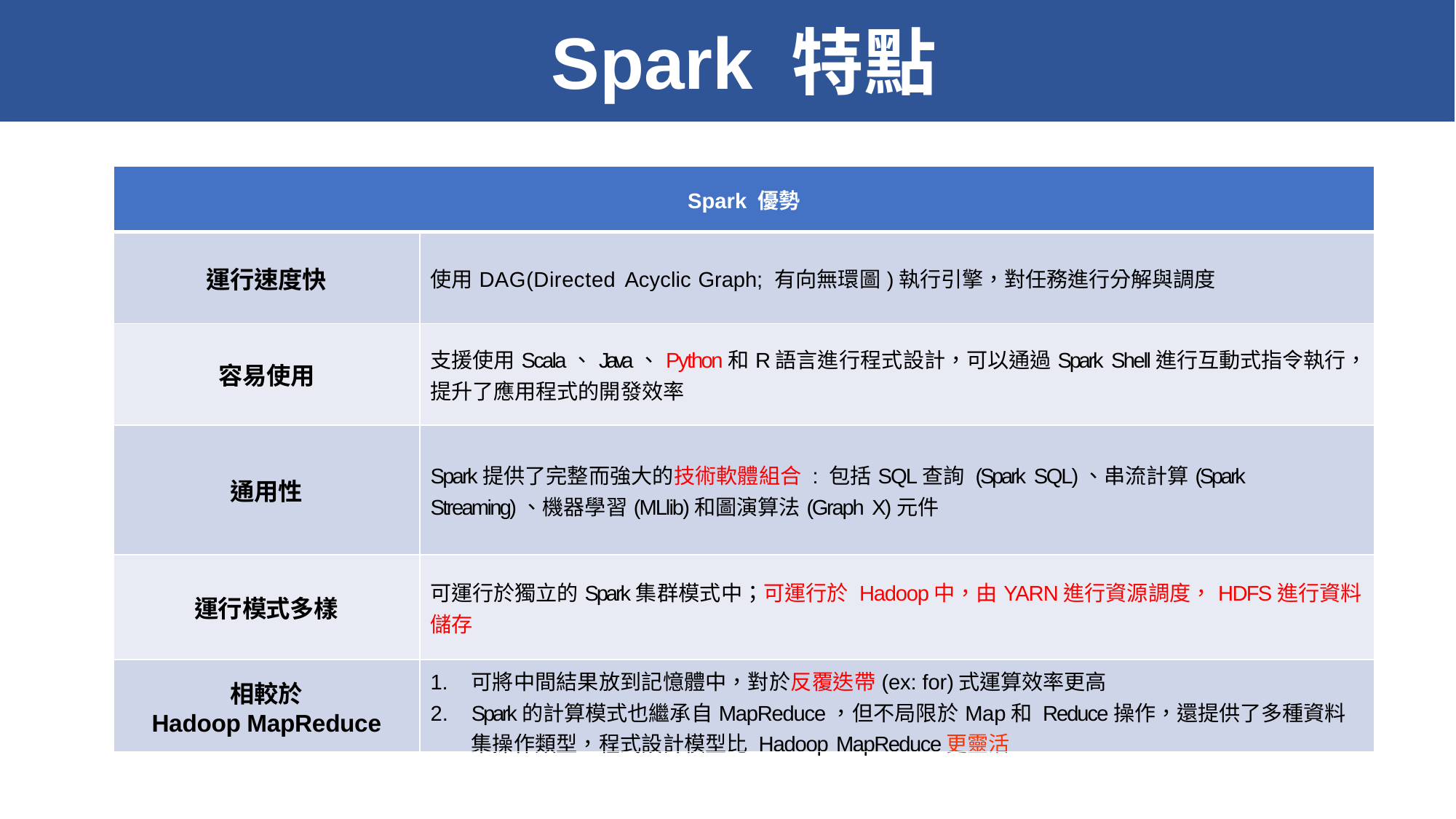

Spark 特點
| Spark 優勢 |  |
| --- | --- |
| 運行速度快 | 使用DAG(Directed Acyclic Graph; 有向無環圖)執行引擎，對任務進行分解與調度 |
| 容易使用 | 支援使用Scala、Java、Python和R語言進行程式設計，可以通過Spark Shell進行互動式指令執行，提升了應用程式的開發效率 |
| 通用性 | Spark提供了完整而強大的技術軟體組合 : 包括SQL查詢 (Spark SQL)、串流計算(Spark Streaming)、機器學習(MLlib)和圖演算法(Graph X)元件 |
| 運行模式多樣 | 可運行於獨立的Spark集群模式中；可運行於 Hadoop中，由YARN進行資源調度，HDFS進行資料儲存 |
| 相較於 Hadoop MapReduce | 可將中間結果放到記憶體中，對於反覆迭帶(ex: for)式運算效率更高 Spark的計算模式也繼承自MapReduce，但不局限於Map和 Reduce操作，還提供了多種資料集操作類型，程式設計模型比 Hadoop MapReduce更靈活 |